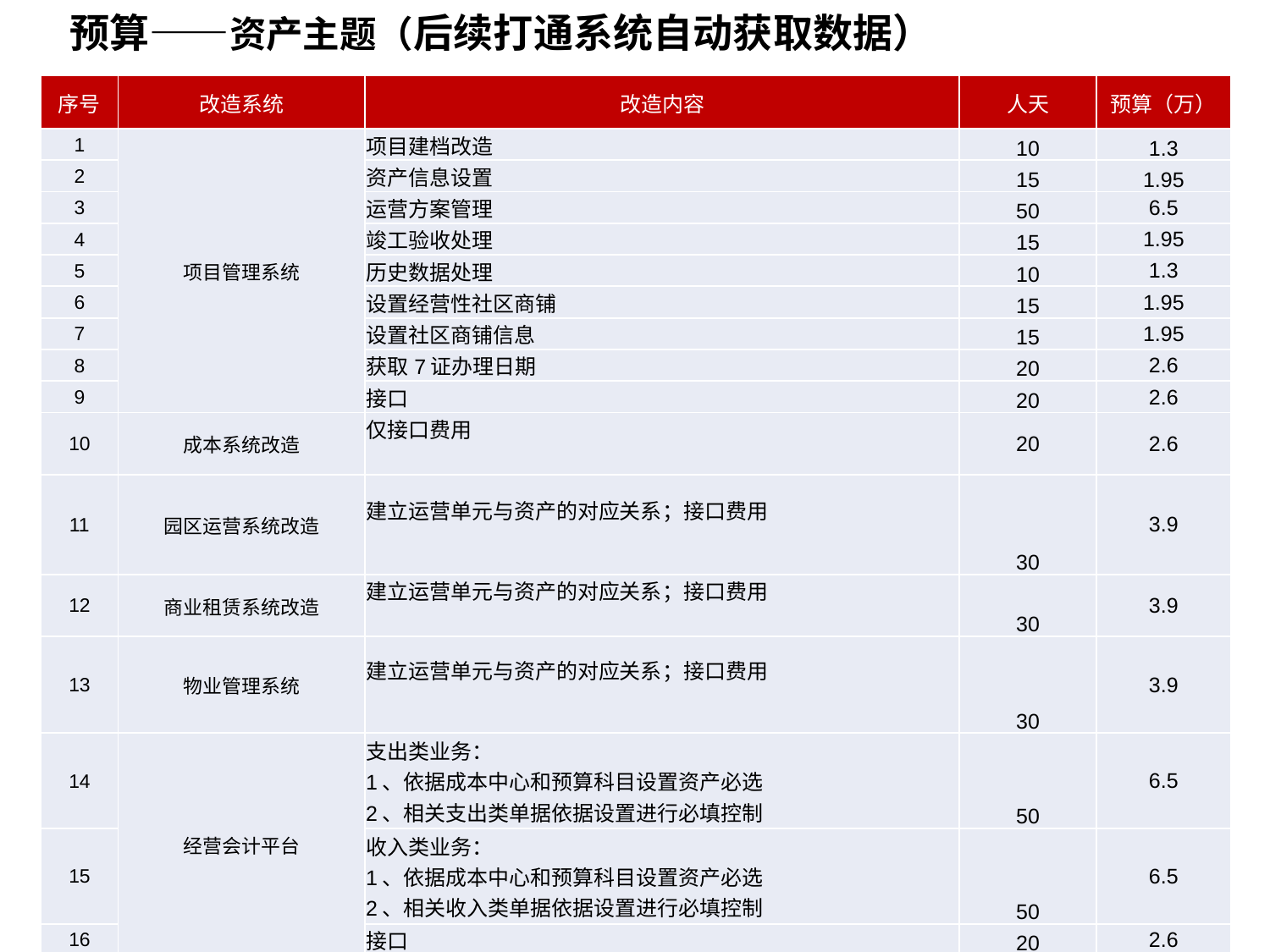

# 预算——资产主题（后续打通系统自动获取数据）
| 序号 | 改造系统 | 改造内容 | 人天 | 预算（万） |
| --- | --- | --- | --- | --- |
| 1 | 项目管理系统 | 项目建档改造 | 10 | 1.3 |
| 2 |  | 资产信息设置 | 15 | 1.95 |
| 3 |  | 运营方案管理 | 50 | 6.5 |
| 4 |  | 竣工验收处理 | 15 | 1.95 |
| 5 |  | 历史数据处理 | 10 | 1.3 |
| 6 |  | 设置经营性社区商铺 | 15 | 1.95 |
| 7 |  | 设置社区商铺信息 | 15 | 1.95 |
| 8 |  | 获取7证办理日期 | 20 | 2.6 |
| 9 |  | 接口 | 20 | 2.6 |
| 10 | 成本系统改造 | 仅接口费用 | 20 | 2.6 |
| 11 | 园区运营系统改造 | 建立运营单元与资产的对应关系；接口费用 | 30 | 3.9 |
| 12 | 商业租赁系统改造 | 建立运营单元与资产的对应关系；接口费用 | 30 | 3.9 |
| 13 | 物业管理系统 | 建立运营单元与资产的对应关系；接口费用 | 30 | 3.9 |
| 14 | 经营会计平台 | 支出类业务： 1、依据成本中心和预算科目设置资产必选 2、相关支出类单据依据设置进行必填控制 | 50 | 6.5 |
| 15 |  | 收入类业务： 1、依据成本中心和预算科目设置资产必选 2、相关收入类单据依据设置进行必填控制 | 50 | 6.5 |
| 16 |  | 接口 | 20 | 2.6 |
| 合计： |  |  | 400 | 52 |